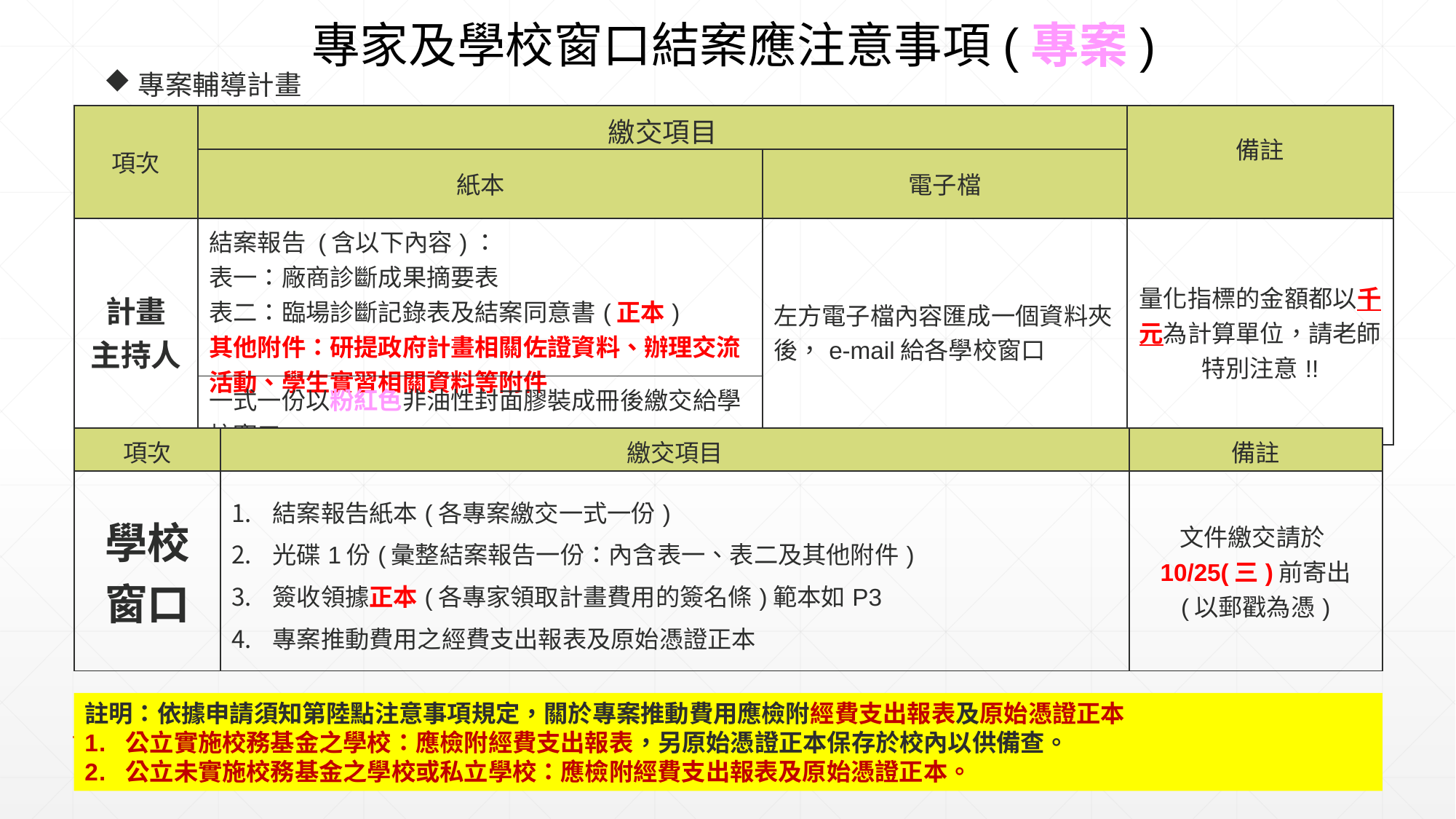

# 專家及學校窗口結案應注意事項(專案)
專案輔導計畫
| 項次 | 繳交項目 |  | 備註 |
| --- | --- | --- | --- |
|  | 紙本 | 電子檔 |  |
| 計畫 主持人 | 結案報告 (含以下內容)： 表一：廠商診斷成果摘要表 表二：臨場診斷記錄表及結案同意書(正本) 其他附件：研提政府計畫相關佐證資料、辦理交流活動、學生實習相關資料等附件 | 左方電子檔內容匯成一個資料夾後，e-mail給各學校窗口 | 量化指標的金額都以千元為計算單位，請老師特別注意!! |
|  | 一式一份以粉紅色非油性封面膠裝成冊後繳交給學校窗口 |  |  |
| 項次 | 繳交項目 | 備註 |
| --- | --- | --- |
| 學校窗口 | 結案報告紙本(各專案繳交一式一份) 光碟1份(彙整結案報告一份：內含表一、表二及其他附件) 簽收領據正本(各專家領取計畫費用的簽名條)範本如P3 專案推動費用之經費支出報表及原始憑證正本 | 文件繳交請於10/25(三)前寄出 (以郵戳為憑) |
註明：依據申請須知第陸點注意事項規定，關於專案推動費用應檢附經費支出報表及原始憑證正本
公立實施校務基金之學校：應檢附經費支出報表，另原始憑證正本保存於校內以供備查。
公立未實施校務基金之學校或私立學校：應檢附經費支出報表及原始憑證正本。